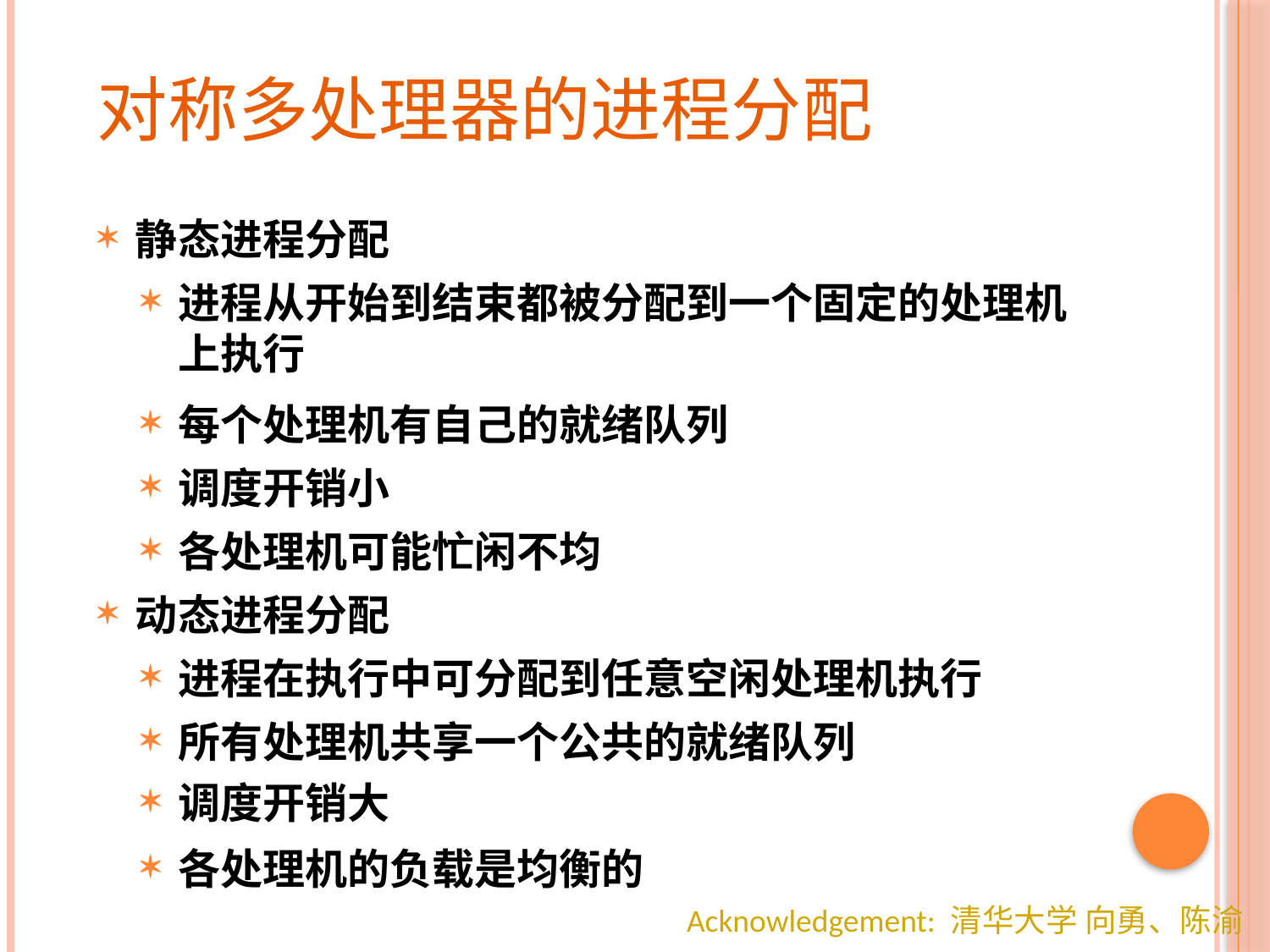

# 对称多处理器的进程分配
静态进程分配
进程从开始到结束都被分配到一个固定的处理机上执行
每个处理机有自己的就绪队列
调度开销小
各处理机可能忙闲不均
动态进程分配
进程在执行中可分配到任意空闲处理机执行
所有处理机共享一个公共的就绪队列
调度开销大
各处理机的负载是均衡的
Acknowledgement: 清华大学 向勇、陈渝